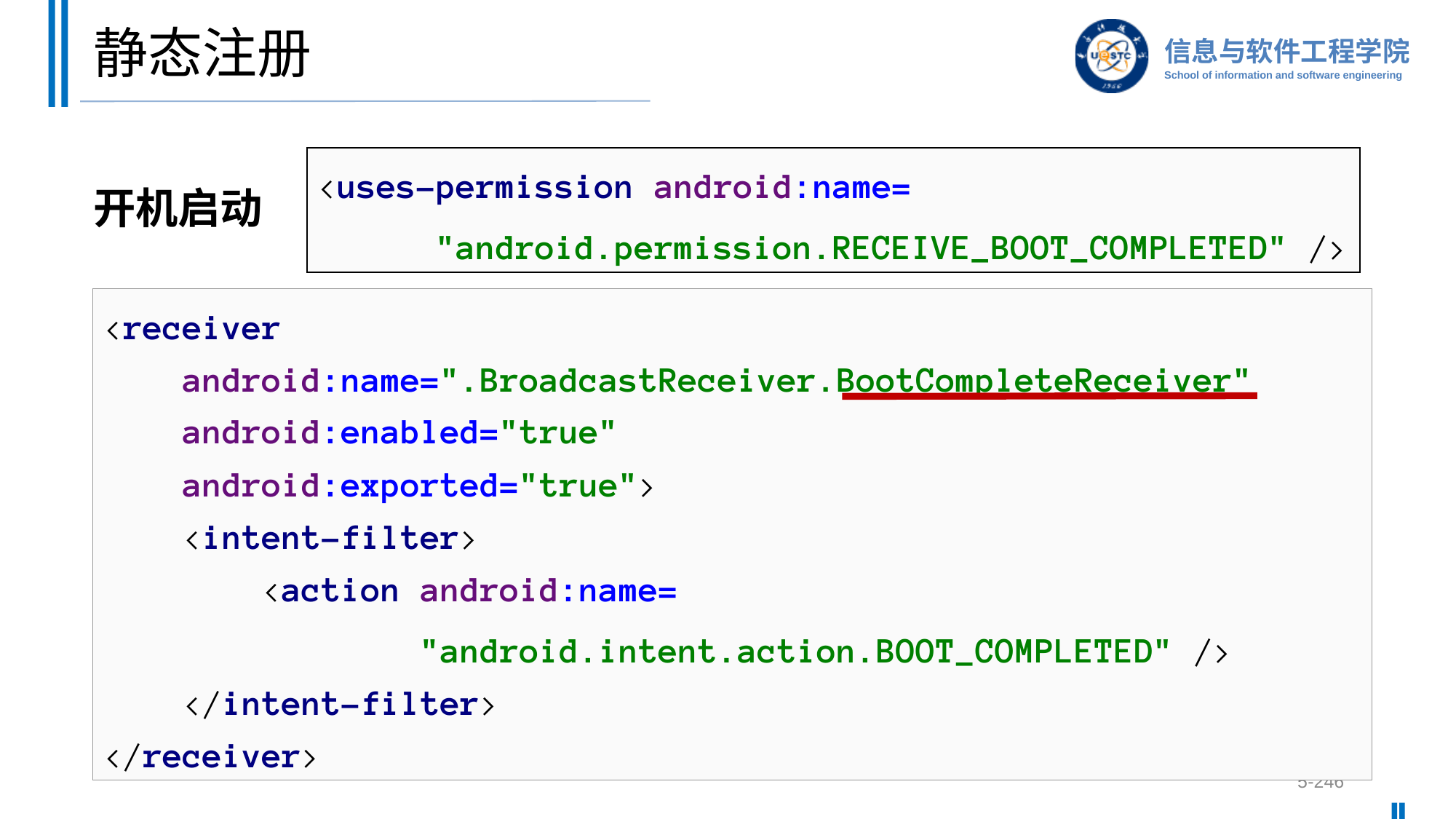

# 静态注册
<uses-permission android:name=
      "android.permission.RECEIVE_BOOT_COMPLETED" />
开机启动
<receiver
    android:name=".BroadcastReceiver.BootCompleteReceiver"
    android:enabled="true"
    android:exported="true">
    <intent-filter>
        <action android:name=
                "android.intent.action.BOOT_COMPLETED" />
    </intent-filter>
</receiver>
5-246